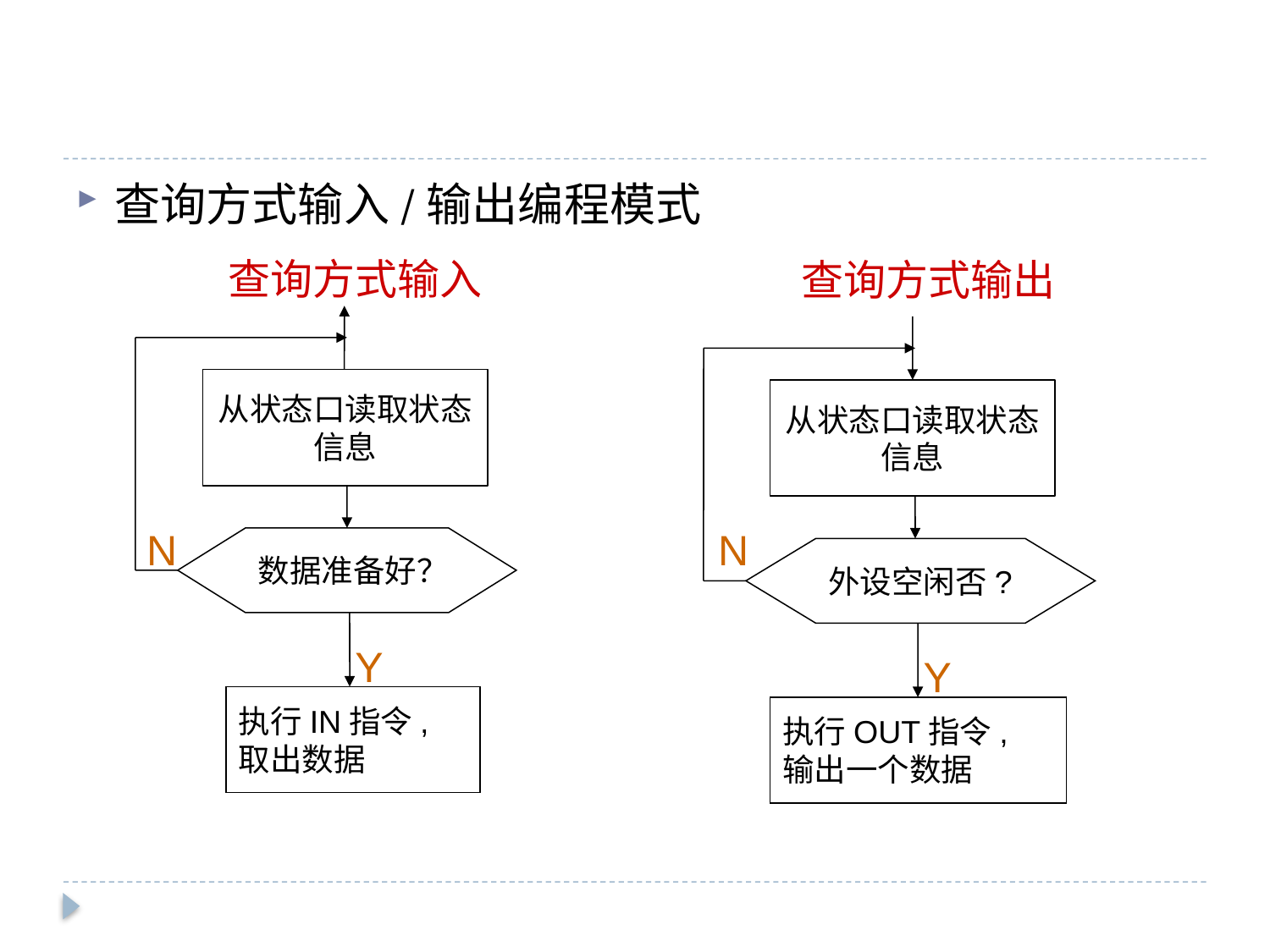

#
查询方式输入/输出编程模式
 查询方式输入
  查询方式输出

从状态口读取状态信息
从状态口读取状态信息

N
N
数据准备好？
外设空闲否?

Y
Y
执行IN指令,
取出数据
执行OUT指令,
输出一个数据